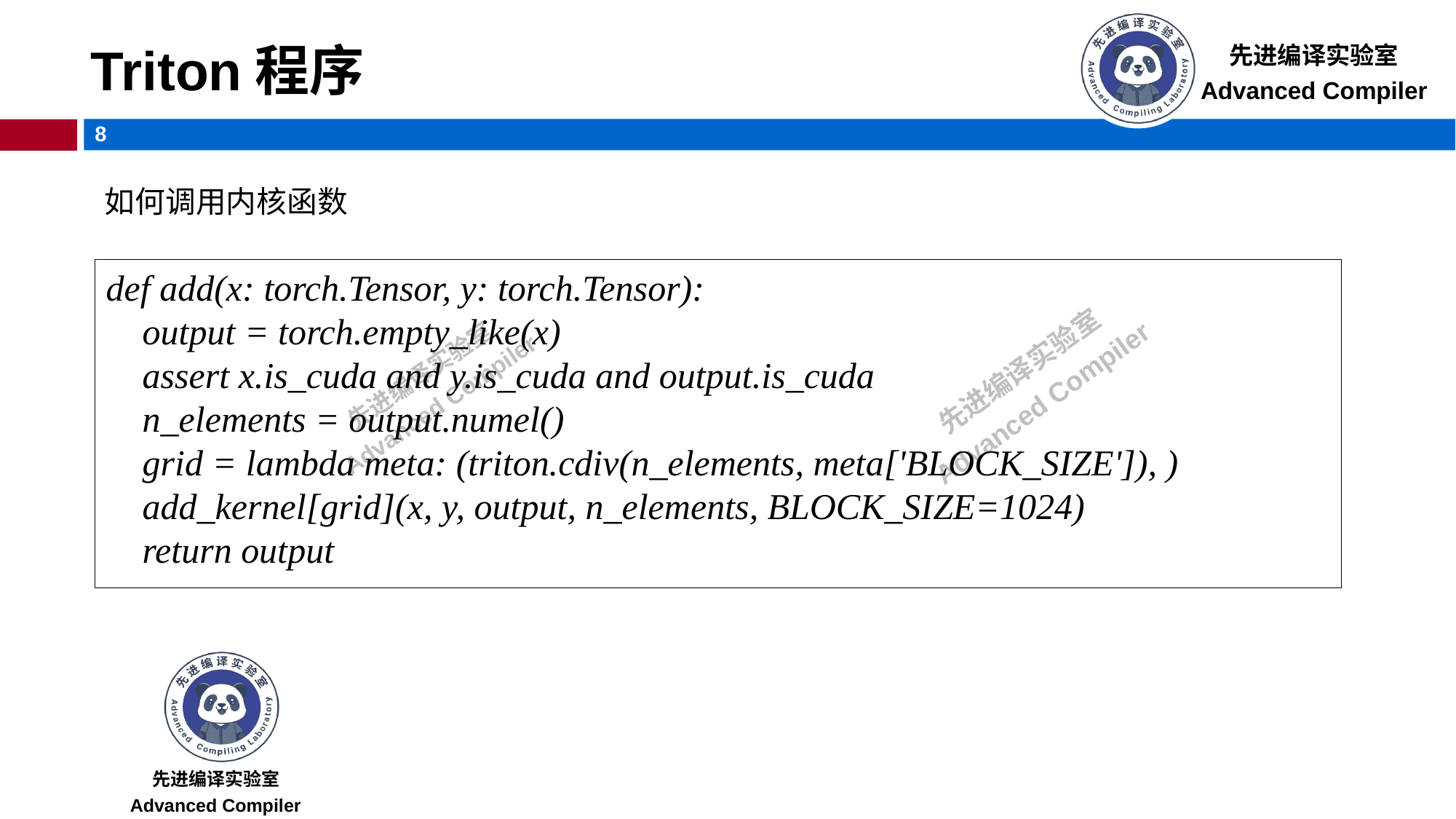

# Triton程序
如何调用内核函数
def add(x: torch.Tensor, y: torch.Tensor):
    output = torch.empty_like(x)
    assert x.is_cuda and y.is_cuda and output.is_cuda
    n_elements = output.numel()
    grid = lambda meta: (triton.cdiv(n_elements, meta['BLOCK_SIZE']), )
    add_kernel[grid](x, y, output, n_elements, BLOCK_SIZE=1024)
    return output